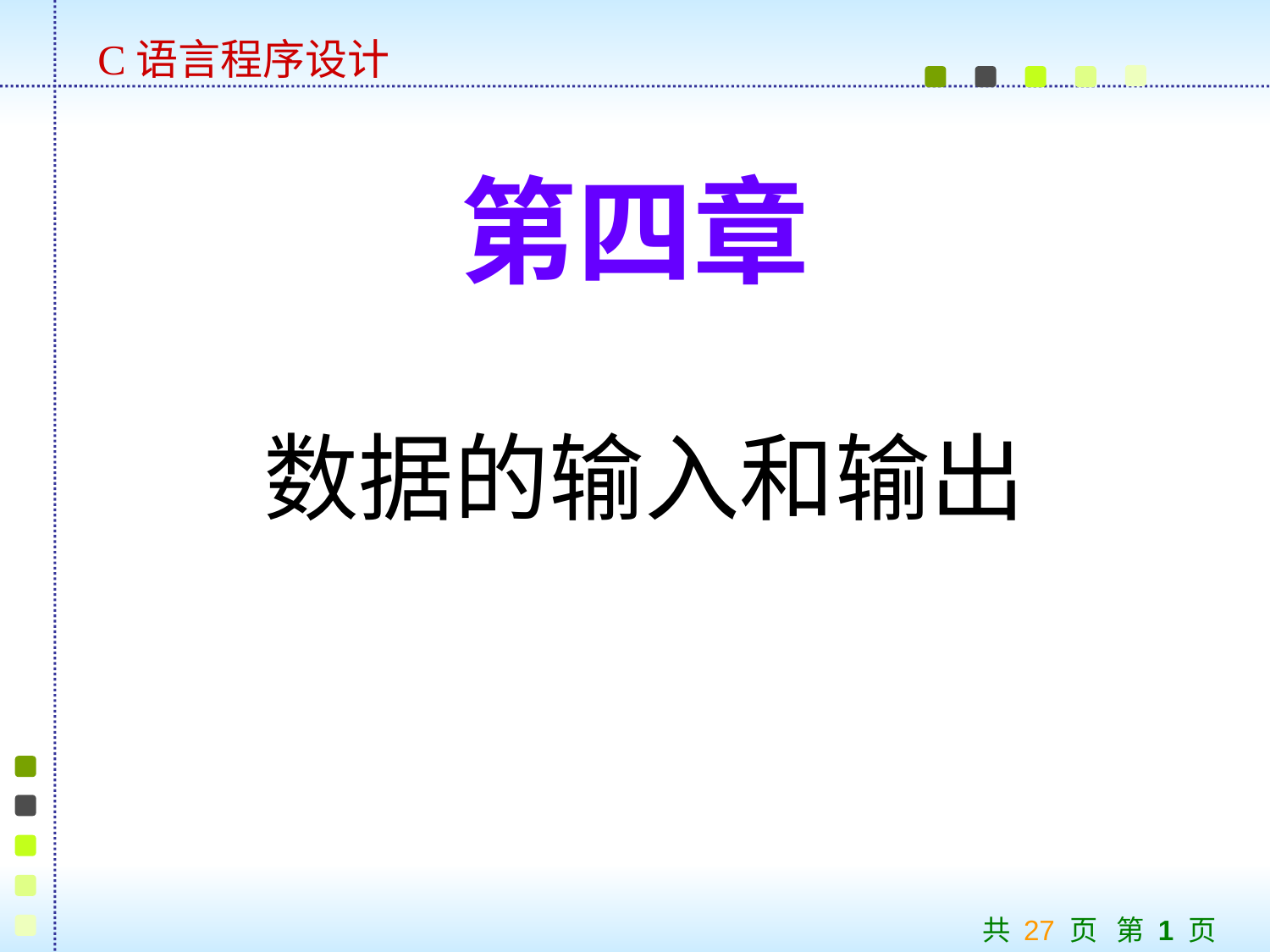

C语言程序设计
第四章
# 数据的输入和输出
共 27 页   第 1 页